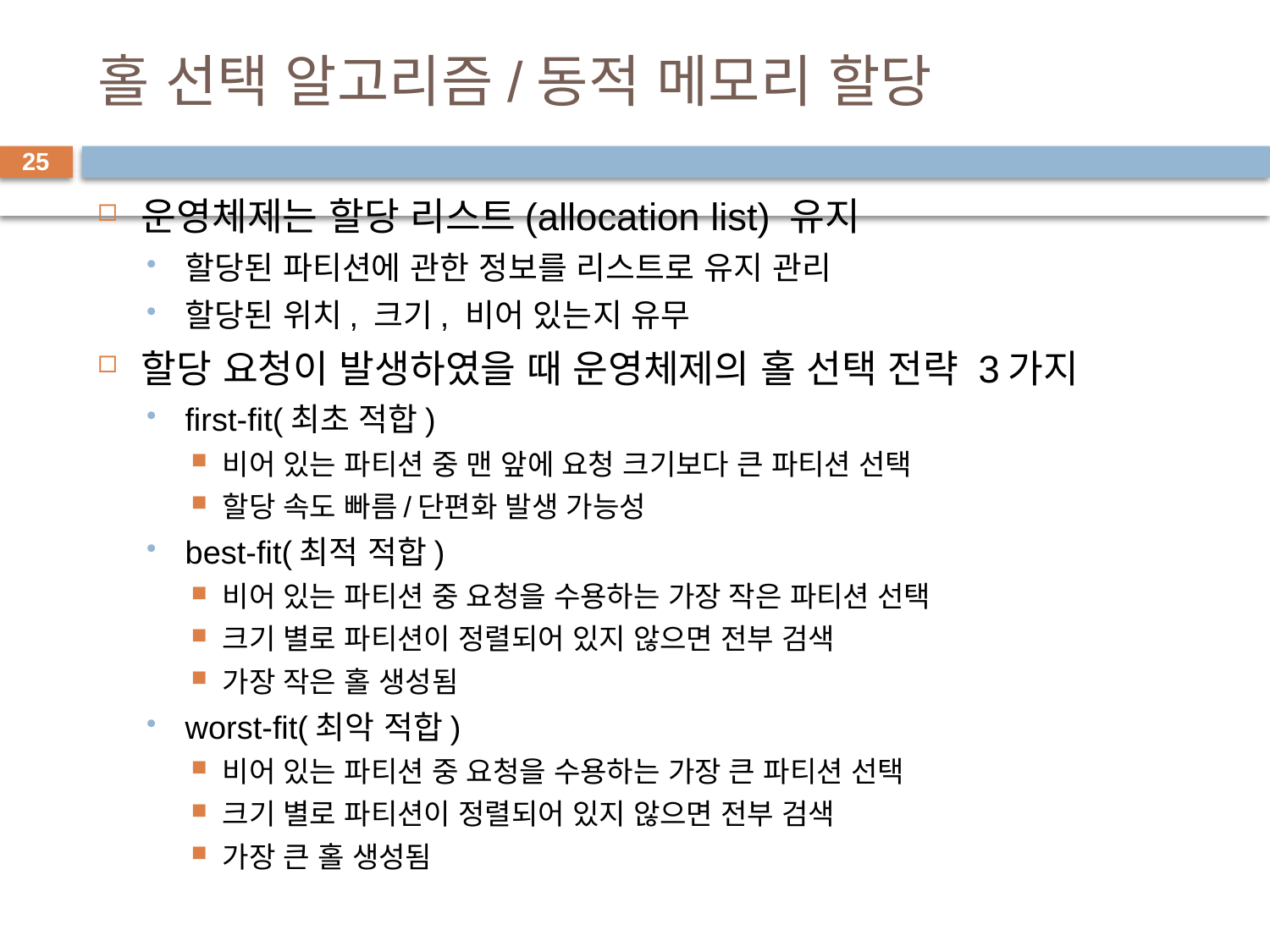

# 홀 선택 알고리즘/동적 메모리 할당
25
운영체제는 할당 리스트(allocation list) 유지
할당된 파티션에 관한 정보를 리스트로 유지 관리
할당된 위치, 크기, 비어 있는지 유무
할당 요청이 발생하였을 때 운영체제의 홀 선택 전략 3가지
first-fit(최초 적합)
비어 있는 파티션 중 맨 앞에 요청 크기보다 큰 파티션 선택
할당 속도 빠름/단편화 발생 가능성
best-fit(최적 적합)
비어 있는 파티션 중 요청을 수용하는 가장 작은 파티션 선택
크기 별로 파티션이 정렬되어 있지 않으면 전부 검색
가장 작은 홀 생성됨
worst-fit(최악 적합)
비어 있는 파티션 중 요청을 수용하는 가장 큰 파티션 선택
크기 별로 파티션이 정렬되어 있지 않으면 전부 검색
가장 큰 홀 생성됨